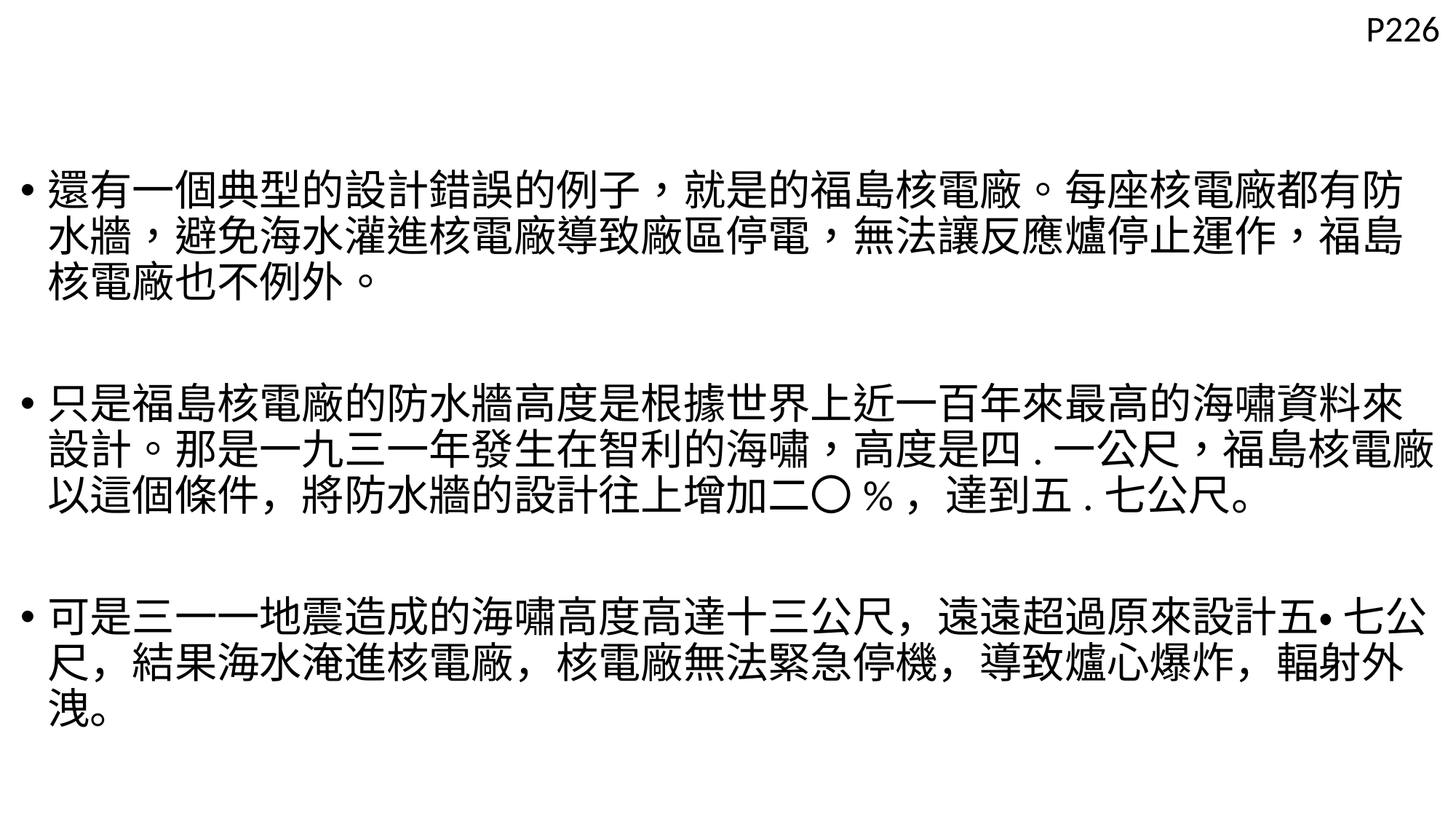

#
P226
還有一個典型的設計錯誤的例子，就是的福島核電廠。每座核電廠都有防水牆，避免海水灌進核電廠導致廠區停電，無法讓反應爐停止運作，福島核電廠也不例外。

只是福島核電廠的防水牆高度是根據世界上近一百年來最高的海嘯資料來設計。那是一九三一年發生在智利的海嘯，高度是四.一公尺，福島核電廠以這個條件，將防水牆的設計往上增加二〇%，達到五.七公尺。

可是三一一地震造成的海嘯高度高達十三公尺，遠遠超過原來設計五・ 七公尺，結果海水淹進核電廠，核電廠無法緊急停機，導致爐心爆炸，輻射外洩。